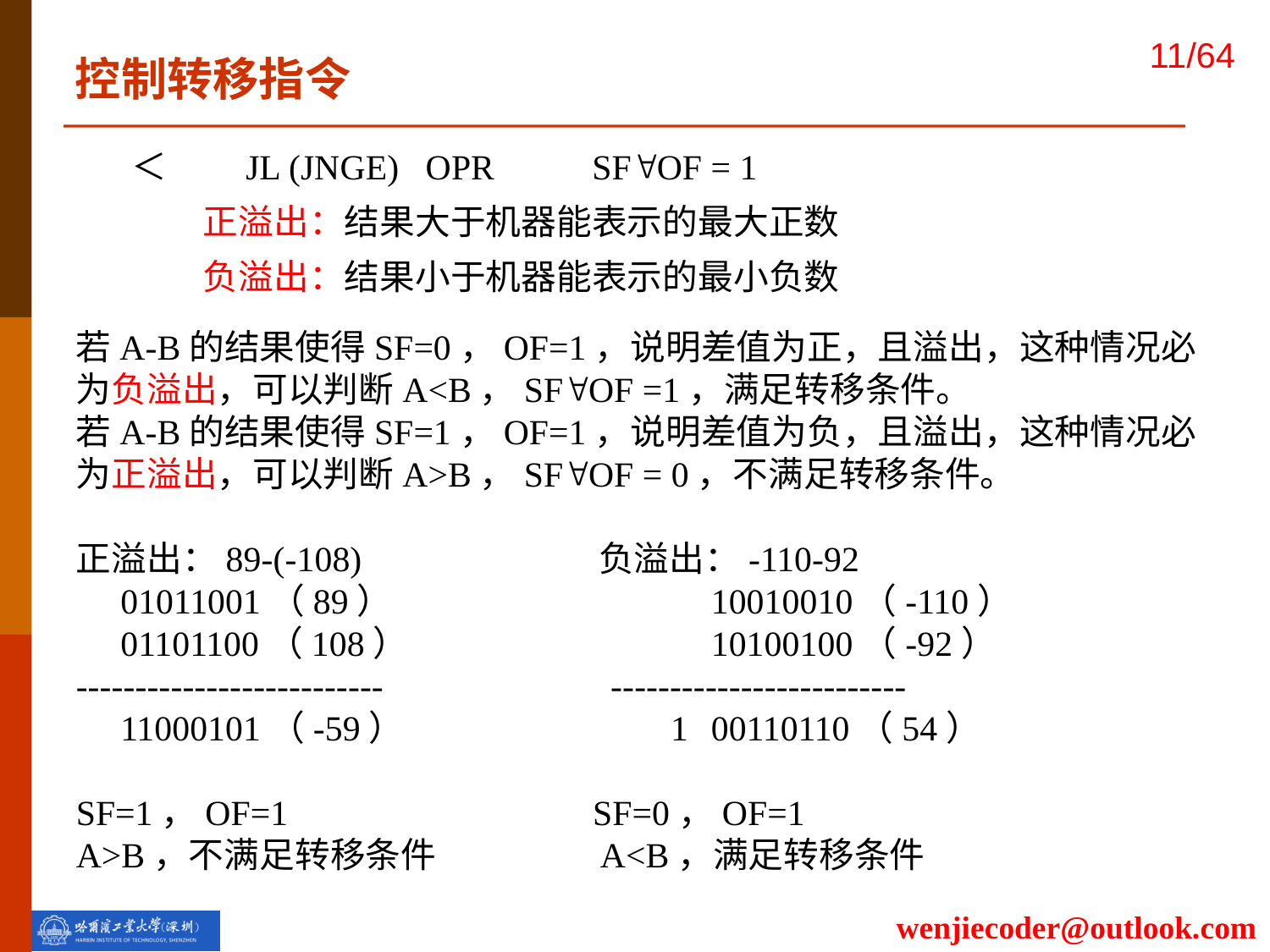

控制转移指令
      ＜         JL (JNGE)   OPR           SF∀OF = 1
	正溢出：结果大于机器能表示的最大正数
	负溢出：结果小于机器能表示的最小负数
若A-B的结果使得SF=0，OF=1，说明差值为正，且溢出，这种情况必为负溢出，可以判断A<B，SF∀OF =1，满足转移条件。
若A-B的结果使得SF=1，OF=1，说明差值为负，且溢出，这种情况必为正溢出，可以判断A>B，SF∀OF = 0，不满足转移条件。

正溢出：89-(-108)	               负溢出：-110-92
     01011001（89）			10010010（-110）
     01101100（108）			10100100（-92）
--------------------------		   -------------------------
     11000101（-59）		          1	00110110（54）

SF=1，OF=1			 SF=0，OF=1
A>B，不满足转移条件		 A<B，满足转移条件